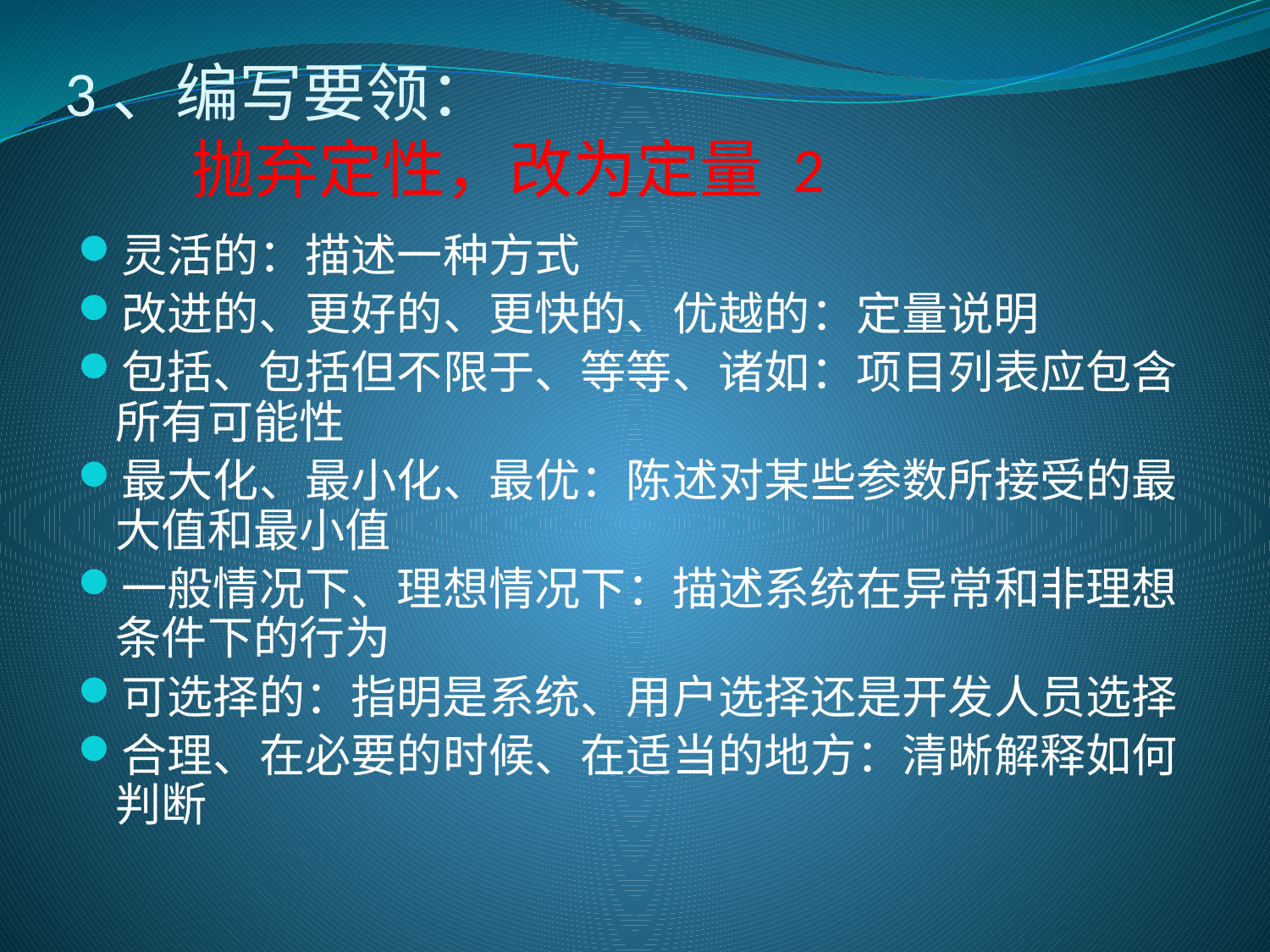

# 3、编写要领： 抛弃定性，改为定量 2
灵活的：描述一种方式
改进的、更好的、更快的、优越的：定量说明
包括、包括但不限于、等等、诸如：项目列表应包含所有可能性
最大化、最小化、最优：陈述对某些参数所接受的最大值和最小值
一般情况下、理想情况下：描述系统在异常和非理想条件下的行为
可选择的：指明是系统、用户选择还是开发人员选择
合理、在必要的时候、在适当的地方：清晰解释如何判断